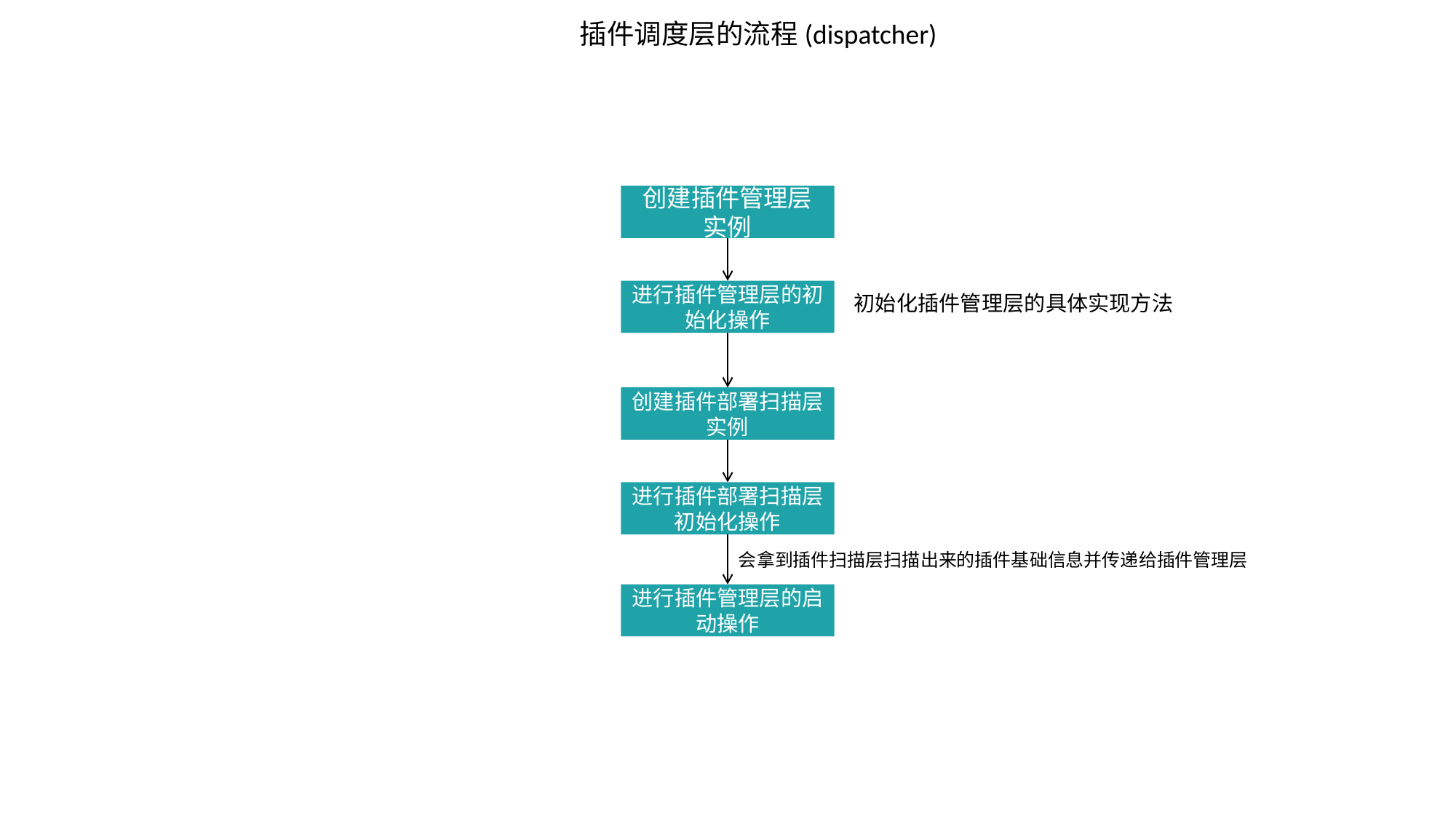

插件调度层的流程(dispatcher)
创建插件管理层实例
进行插件管理层的初始化操作
初始化插件管理层的具体实现方法
创建插件部署扫描层实例
进行插件部署扫描层初始化操作
会拿到插件扫描层扫描出来的插件基础信息并传递给插件管理层
进行插件管理层的启动操作